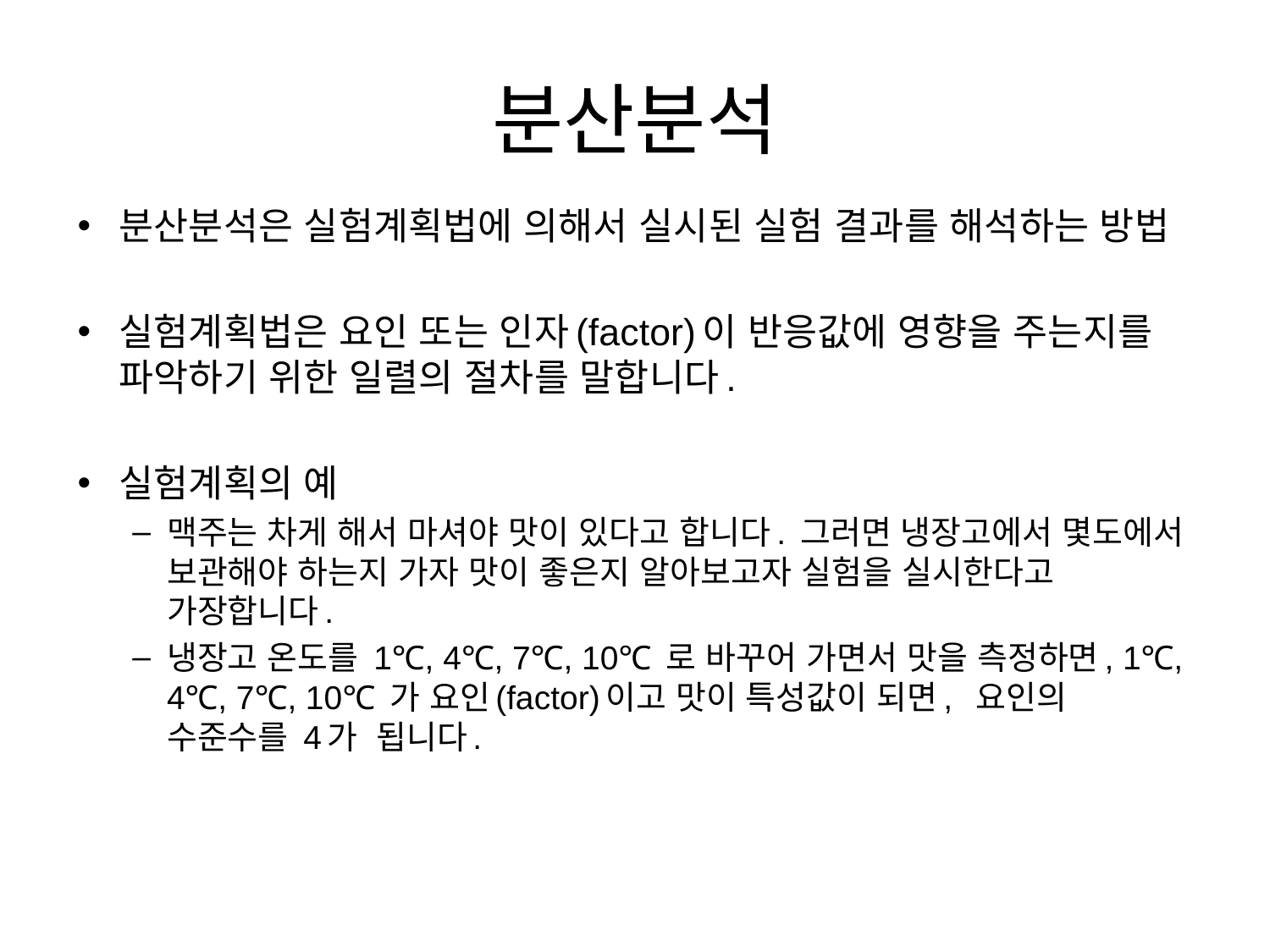

# 분산분석
분산분석은 실험계획법에 의해서 실시된 실험 결과를 해석하는 방법

실험계획법은 요인 또는 인자(factor)이 반응값에 영향을 주는지를 파악하기 위한 일렬의 절차를 말합니다.

실험계획의 예
맥주는 차게 해서 마셔야 맛이 있다고 합니다. 그러면 냉장고에서 몇도에서 보관해야 하는지 가자 맛이 좋은지 알아보고자 실험을 실시한다고 가장합니다.
냉장고 온도를 1℃, 4℃, 7℃, 10℃ 로 바꾸어 가면서 맛을 측정하면, 1℃, 4℃, 7℃, 10℃ 가 요인(factor)이고 맛이 특성값이 되면,  요인의 수준수를 4가  됩니다.